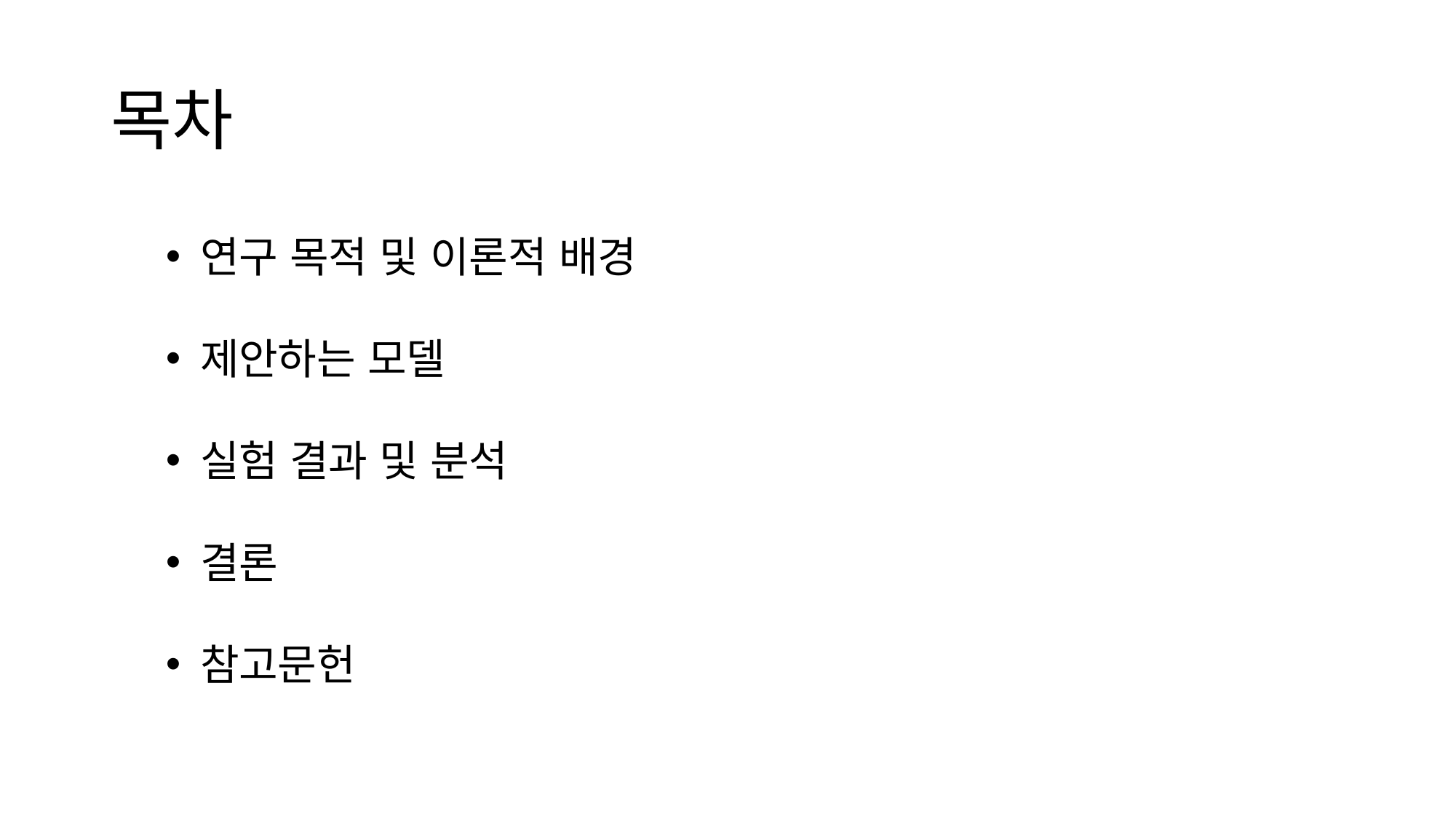

# 목차
연구 목적 및 이론적 배경

제안하는 모델

실험 결과 및 분석

결론

참고문헌